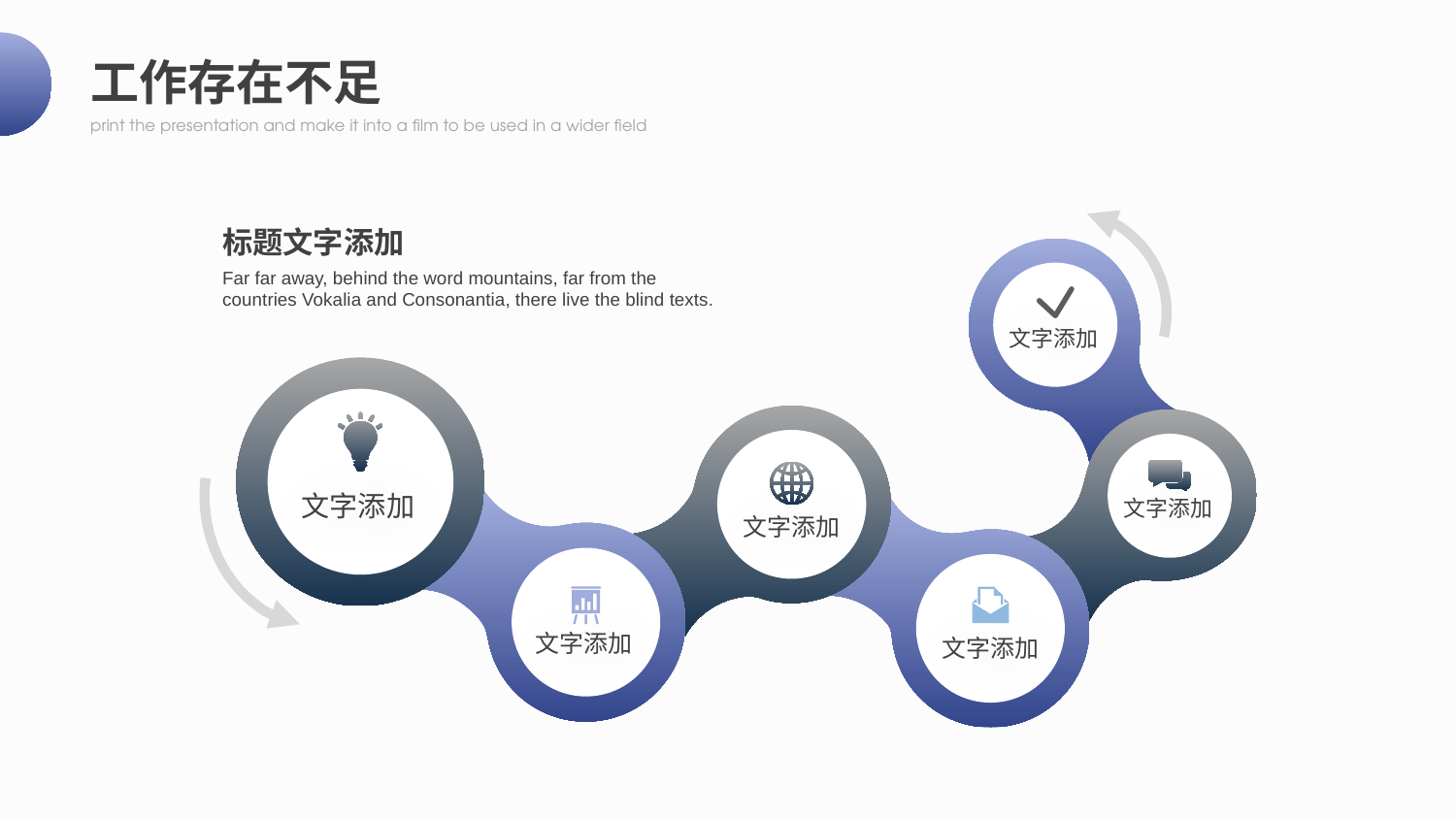

工作存在不足
print the presentation and make it into a film to be used in a wider field

标题文字添加
Far far away, behind the word mountains, far from the countries Vokalia and Consonantia, there live the blind texts.
文字添加
文字添加
文字添加
文字添加
文字添加
文字添加